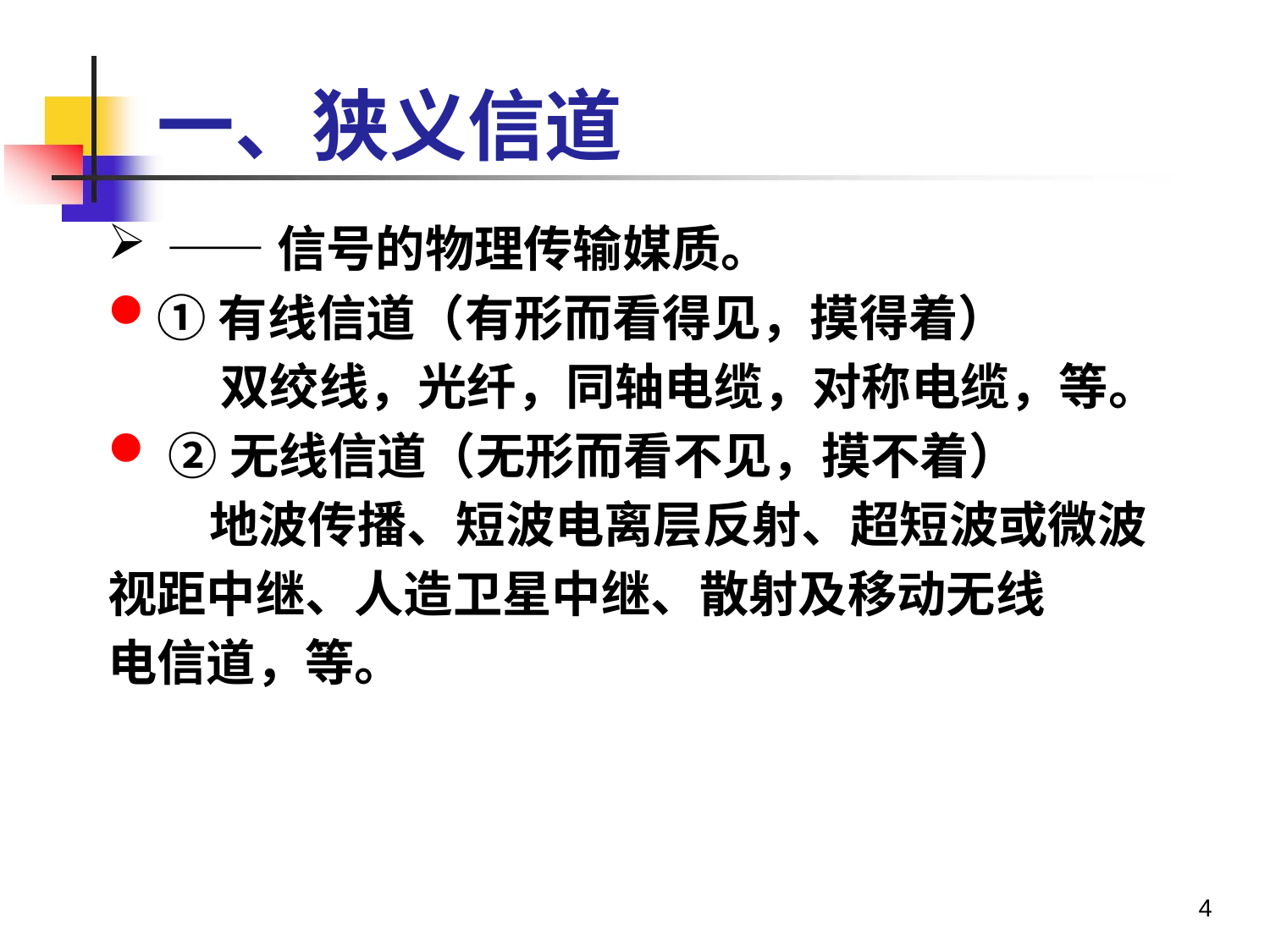

# 一、狭义信道

 ——信号的物理传输媒质。
①有线信道（有形而看得见，摸得着）
         双绞线，光纤，同轴电缆，对称电缆，等。
 ②无线信道（无形而看不见，摸不着）
        地波传播、短波电离层反射、超短波或微波
视距中继、人造卫星中继、散射及移动无线
电信道，等。
4